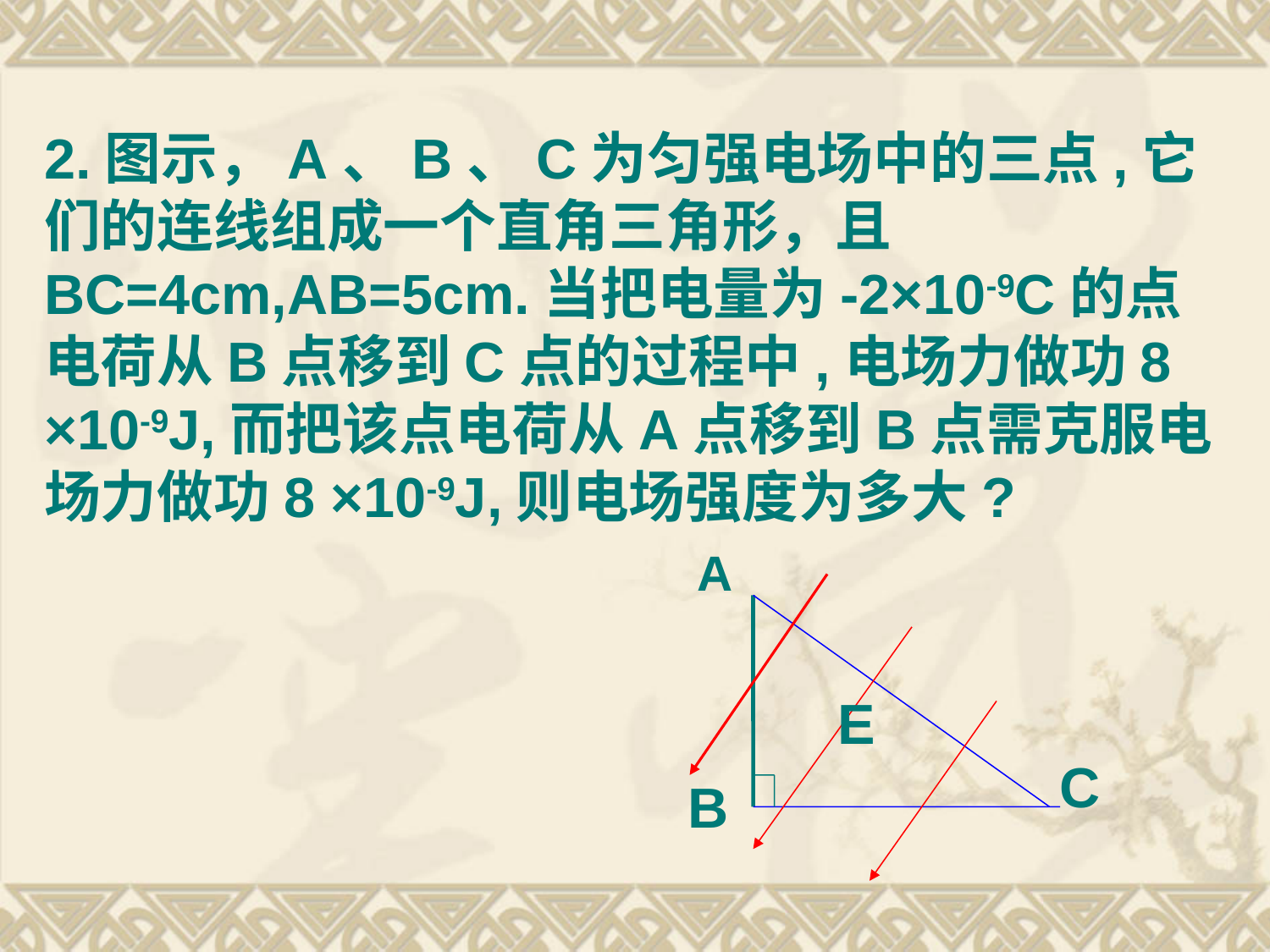

2.图示，A、B、C为匀强电场中的三点,它们的连线组成一个直角三角形，且BC=4cm,AB=5cm.当把电量为-2×10-9C的点电荷从B点移到C点的过程中,电场力做功8 ×10-9J,而把该点电荷从A点移到B点需克服电场力做功8 ×10-9J,则电场强度为多大?
A

E

C
B